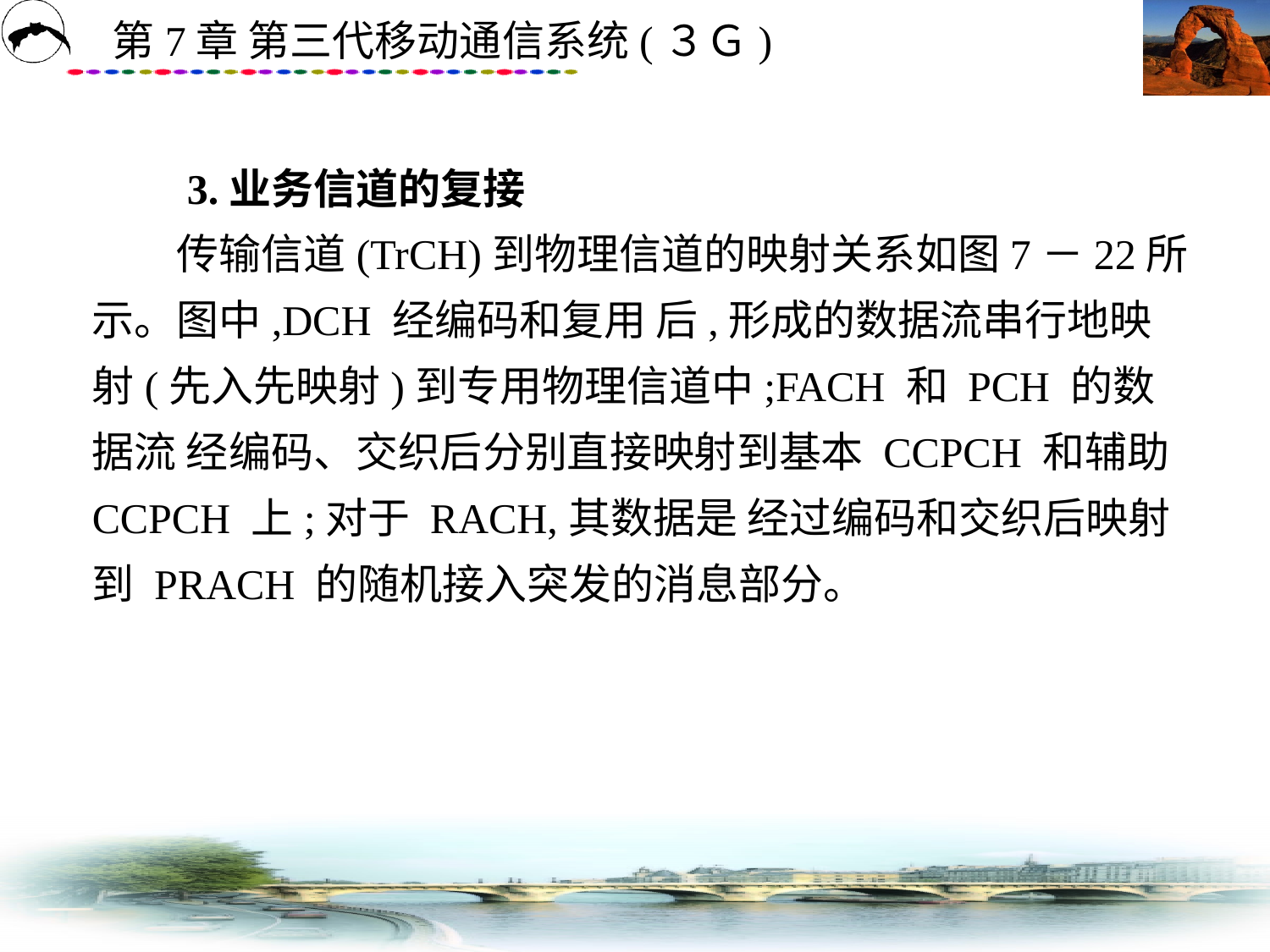

# 3.业务信道的复接 　　传输信道(TrCH)到物理信道的映射关系如图7－22所示。图中,DCH 经编码和复用 后,形成的数据流串行地映射(先入先映射)到专用物理信道中;FACH 和 PCH 的数据流 经编码、交织后分别直接映射到基本 CCPCH 和辅助 CCPCH 上;对于 RACH,其数据是 经过编码和交织后映射到 PRACH 的随机接入突发的消息部分。